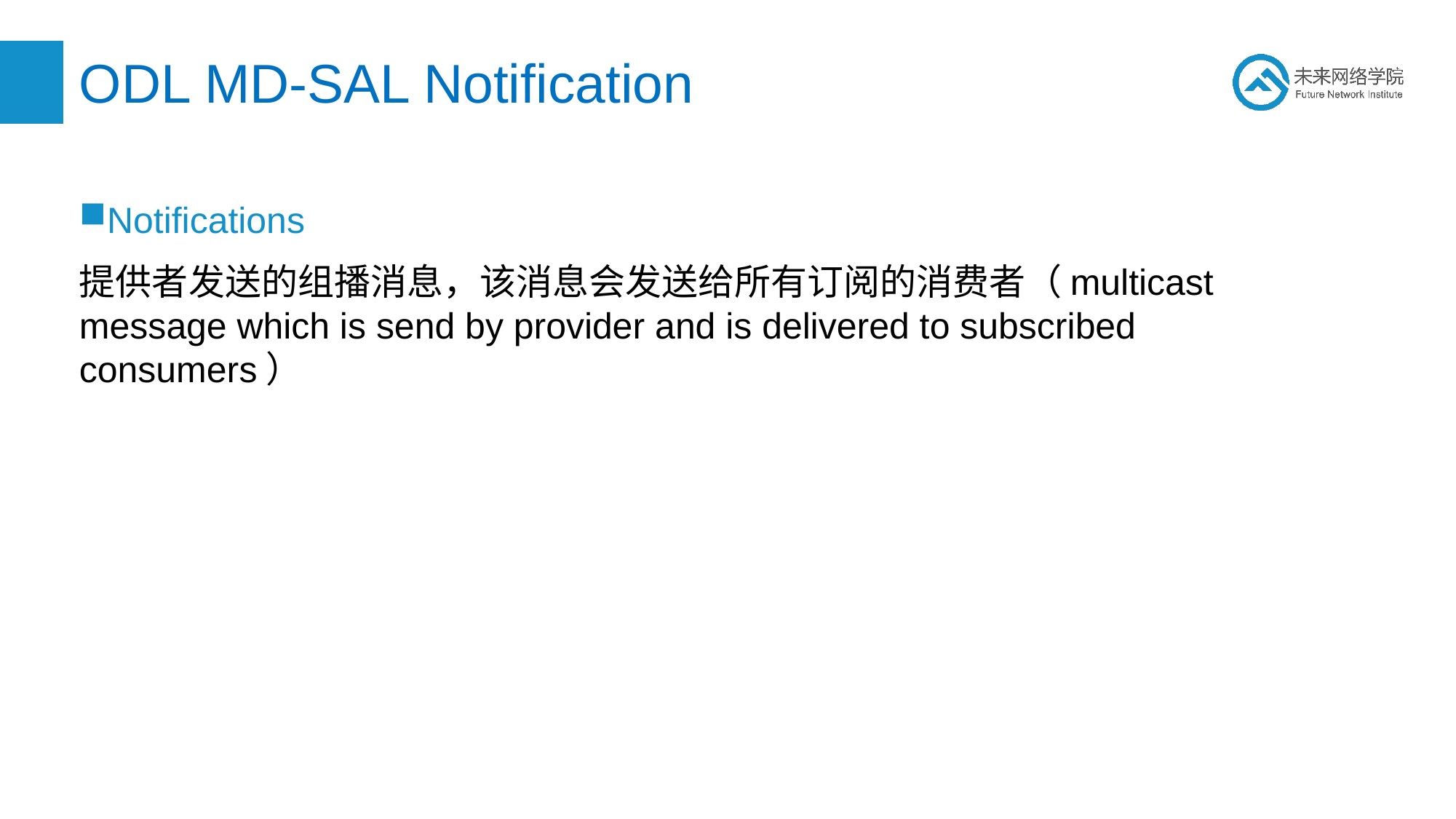

# ODL MD-SAL Notification
Notifications
提供者发送的组播消息，该消息会发送给所有订阅的消费者（multicast message which is send by provider and is delivered to subscribed consumers）